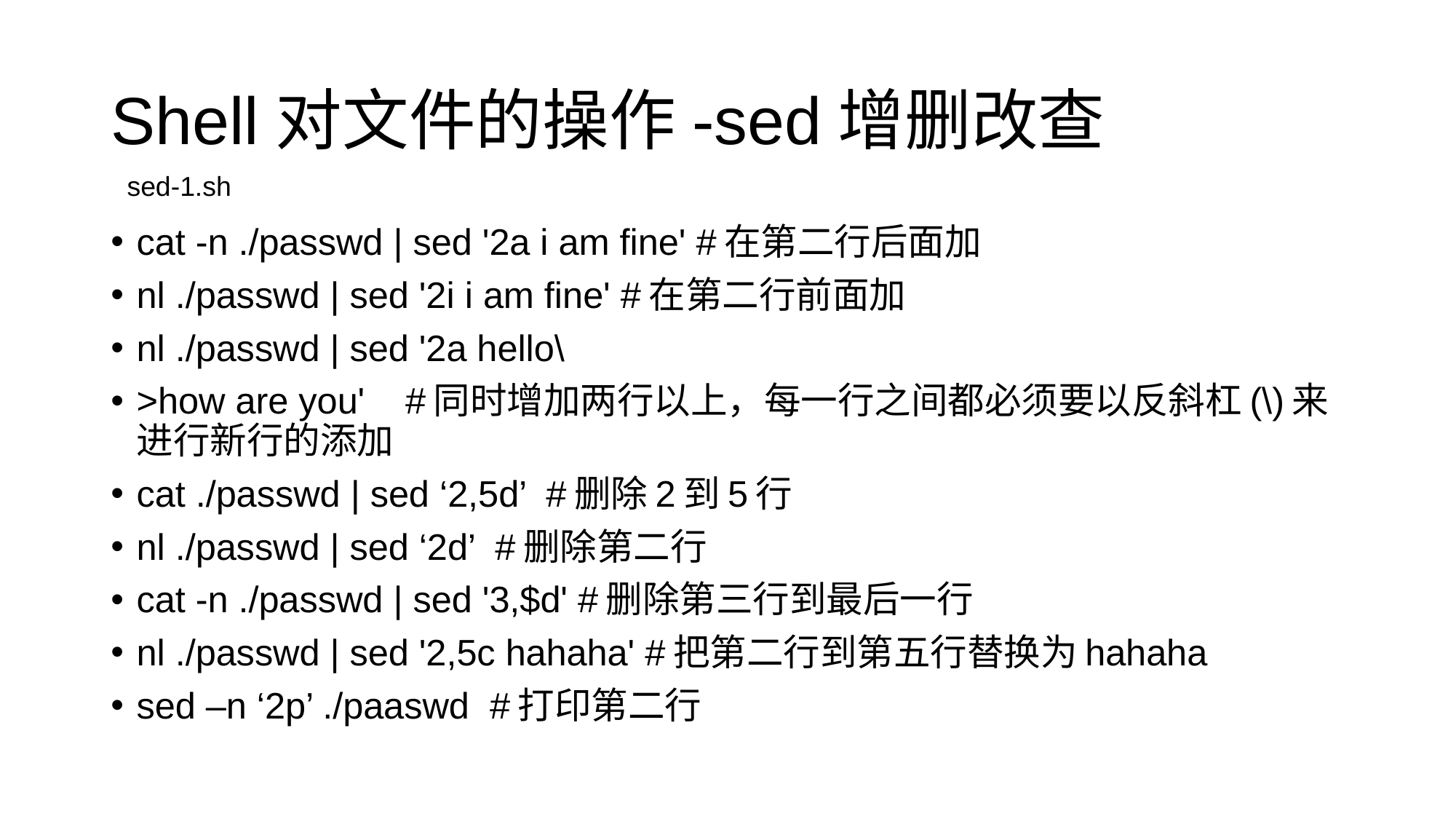

# Shell对文件的操作-sed增删改查
sed-1.sh

cat -n ./passwd | sed '2a i am fine' #在第二行后面加
nl ./passwd | sed '2i i am fine' #在第二行前面加
nl ./passwd | sed '2a hello\
>how are you'    #同时增加两行以上，每一行之间都必须要以反斜杠(\)来进行新行的添加
cat ./passwd | sed ‘2,5d’  #删除2到5行
nl ./passwd | sed ‘2d’  #删除第二行
cat -n ./passwd | sed '3,$d' #删除第三行到最后一行
nl ./passwd | sed '2,5c hahaha' #把第二行到第五行替换为hahaha
sed –n ‘2p’ ./paaswd  #打印第二行